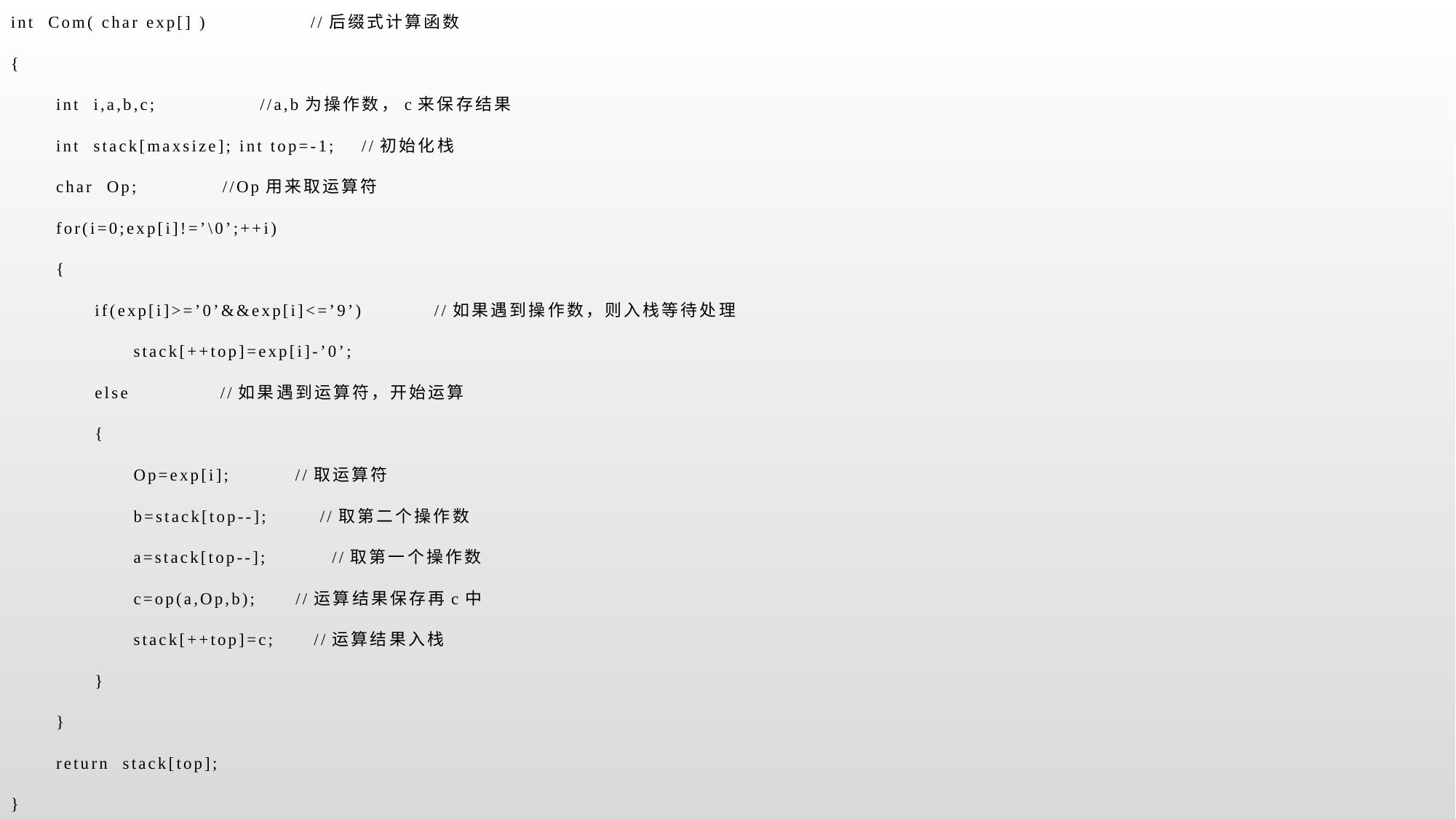

int  Com( char exp[] )                //后缀式计算函数
{
       int  i,a,b,c;                //a,b为操作数，c来保存结果
       int  stack[maxsize]; int top=-1;    //初始化栈
       char  Op;             //Op用来取运算符
       for(i=0;exp[i]!=’\0’;++i)
       {
             if(exp[i]>=’0’&&exp[i]<=’9’)           //如果遇到操作数，则入栈等待处理
                   stack[++top]=exp[i]-’0’;
             else              //如果遇到运算符，开始运算
             {
                   Op=exp[i];          //取运算符
                   b=stack[top--];        //取第二个操作数
                   a=stack[top--];          //取第一个操作数
                   c=op(a,Op,b);      //运算结果保存再c中
                   stack[++top]=c;      //运算结果入栈
             }
       }
       return  stack[top];
}